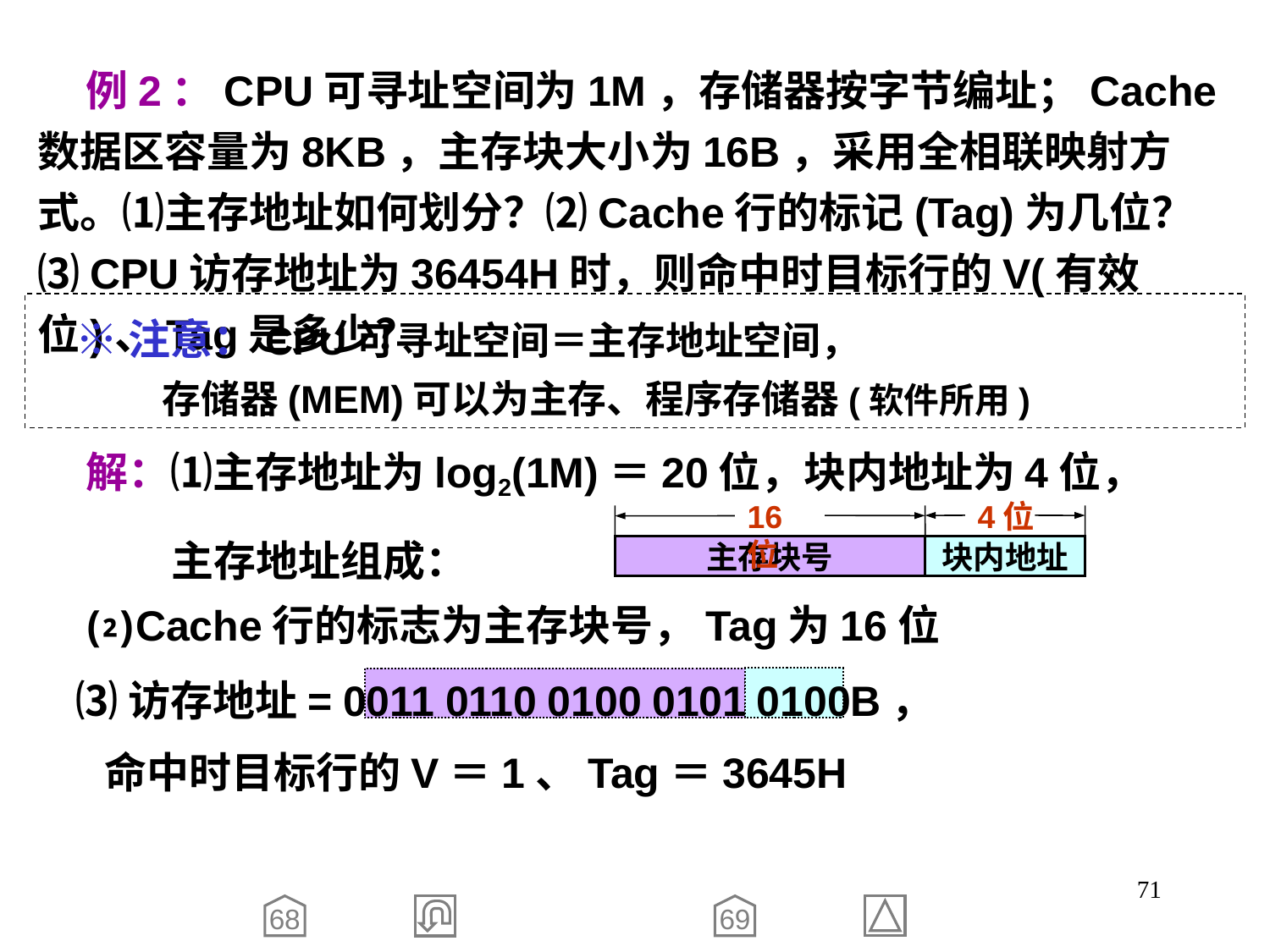

例2：CPU可寻址空间为1M，存储器按字节编址；Cache数据区容量为8KB，主存块大小为16B，采用全相联映射方式。⑴主存地址如何划分？⑵Cache行的标记(Tag)为几位？⑶CPU访存地址为36454H时，则命中时目标行的V(有效位)、Tag是多少？
    ※注意：CPU可寻址空间＝主存地址空间，
             存储器(MEM)可以为主存、程序存储器(软件所用)
    解：⑴主存地址为log2(1M)＝20位，块内地址为4位，
             主存地址组成：
16位
4位

主存块号
块内地址
    ⑵Cache行的标志为主存块号，Tag为16位
    ⑶访存地址= 0011 0110 0100 0101 0100B，

      命中时目标行的V＝1、Tag＝3645H
71
68
69